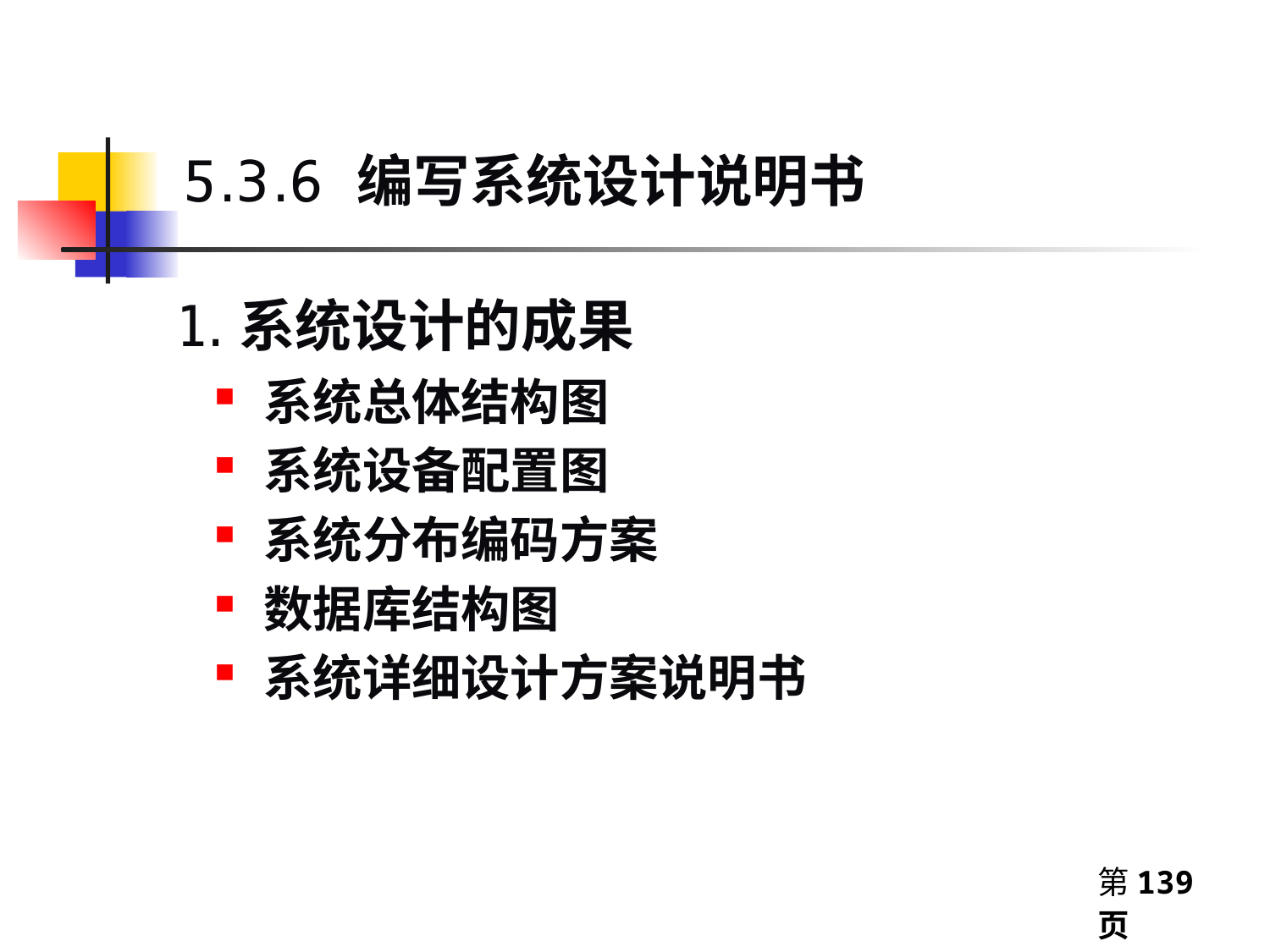

5.3.6 编写系统设计说明书
1.系统设计的成果
系统总体结构图
系统设备配置图
系统分布编码方案
数据库结构图
系统详细设计方案说明书